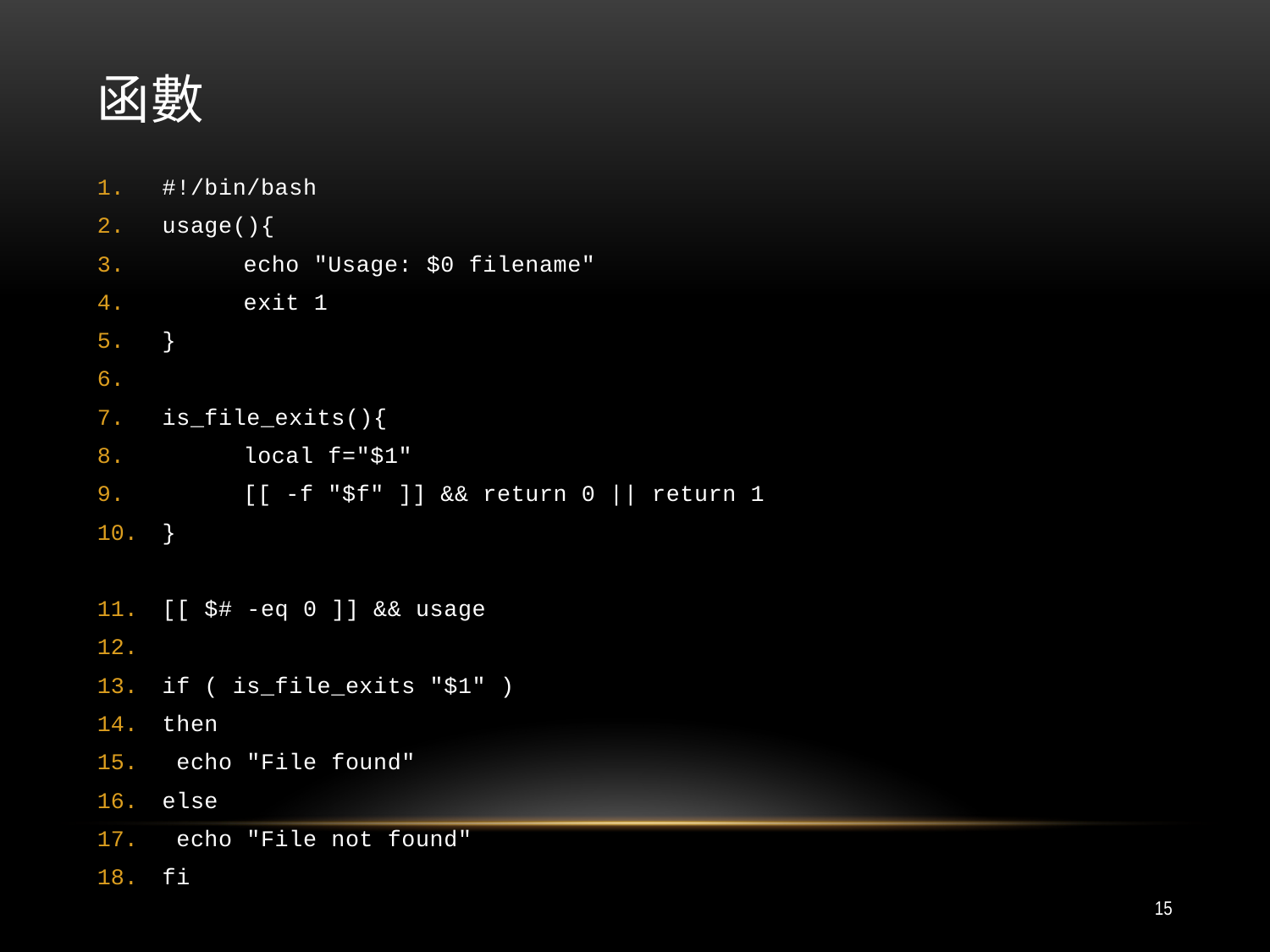

# 函數
#!/bin/bash
usage(){
	echo "Usage: $0 filename"
	exit 1
}

is_file_exits(){
	local f="$1"
	[[ -f "$f" ]] && return 0 || return 1
}

[[ $# -eq 0 ]] && usage

if ( is_file_exits "$1" )
then
 echo "File found"
else
 echo "File not found"
fi
15